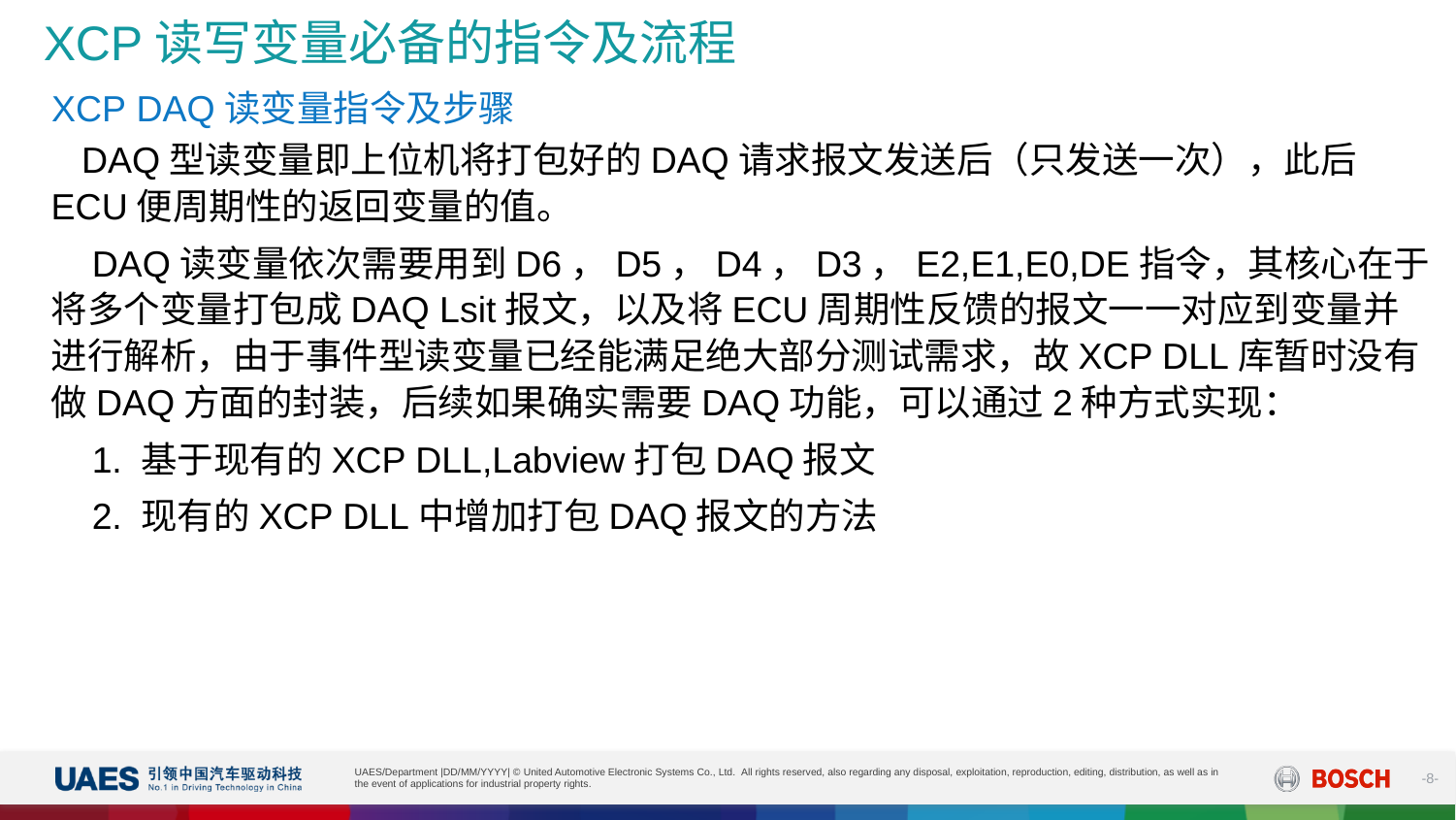

XCP读写变量必备的指令及流程
XCP DAQ读变量指令及步骤
   DAQ型读变量即上位机将打包好的DAQ请求报文发送后（只发送一次），此后ECU便周期性的返回变量的值。
    DAQ读变量依次需要用到D6，D5，D4，D3，E2,E1,E0,DE指令，其核心在于将多个变量打包成DAQ Lsit报文，以及将ECU周期性反馈的报文一一对应到变量并进行解析，由于事件型读变量已经能满足绝大部分测试需求，故XCP DLL库暂时没有做DAQ方面的封装，后续如果确实需要DAQ功能，可以通过2种方式实现：
    1. 基于现有的XCP DLL,Labview打包DAQ报文
    2. 现有的XCP DLL中增加打包DAQ报文的方法